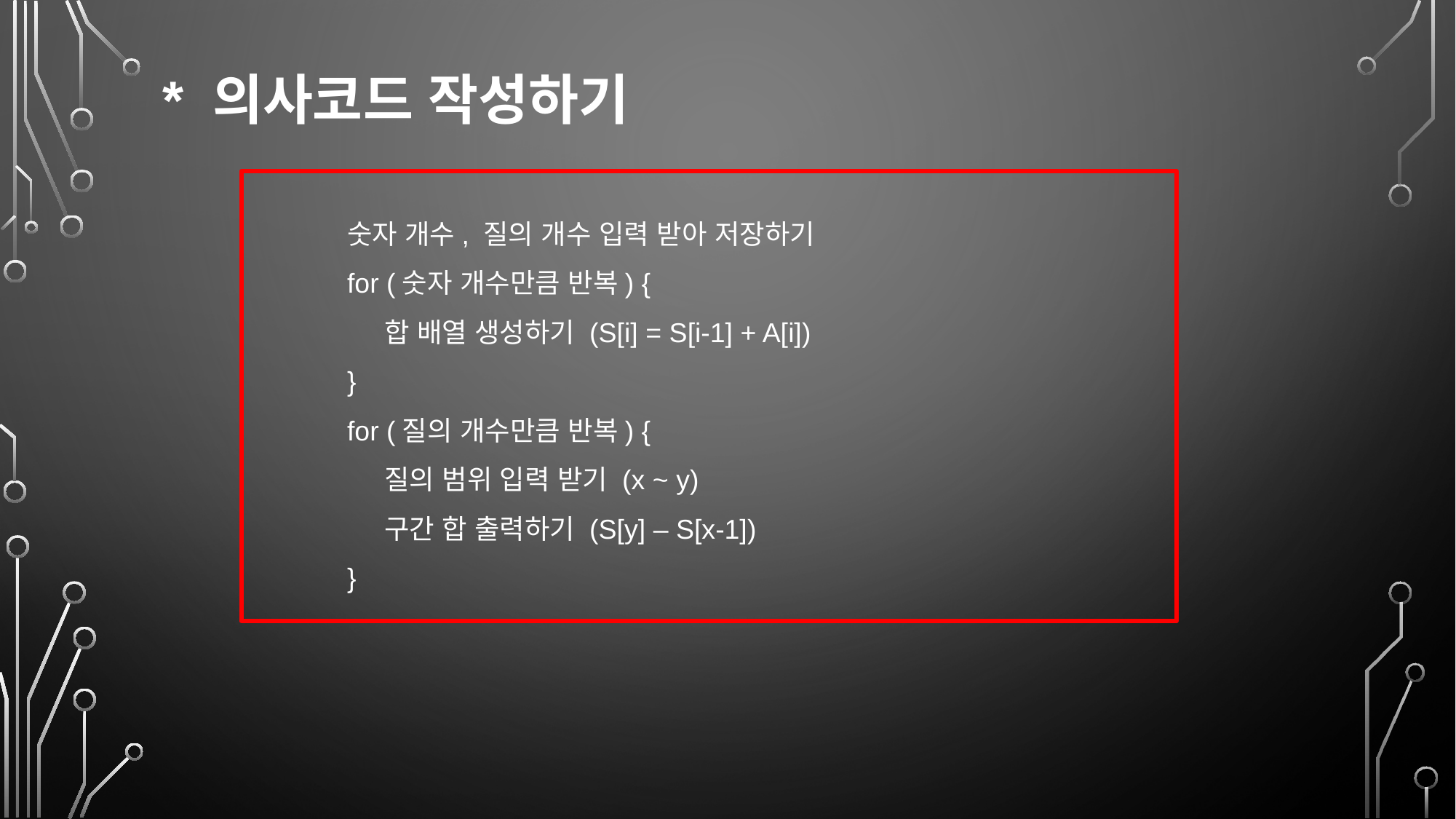

* 의사코드 작성하기

숫자 개수, 질의 개수 입력 받아 저장하기
for (숫자 개수만큼 반복) {
    합 배열 생성하기 (S[i] = S[i-1] + A[i])
}
for (질의 개수만큼 반복) {
    질의 범위 입력 받기 (x ~ y)
    구간 합 출력하기 (S[y] – S[x-1])
}